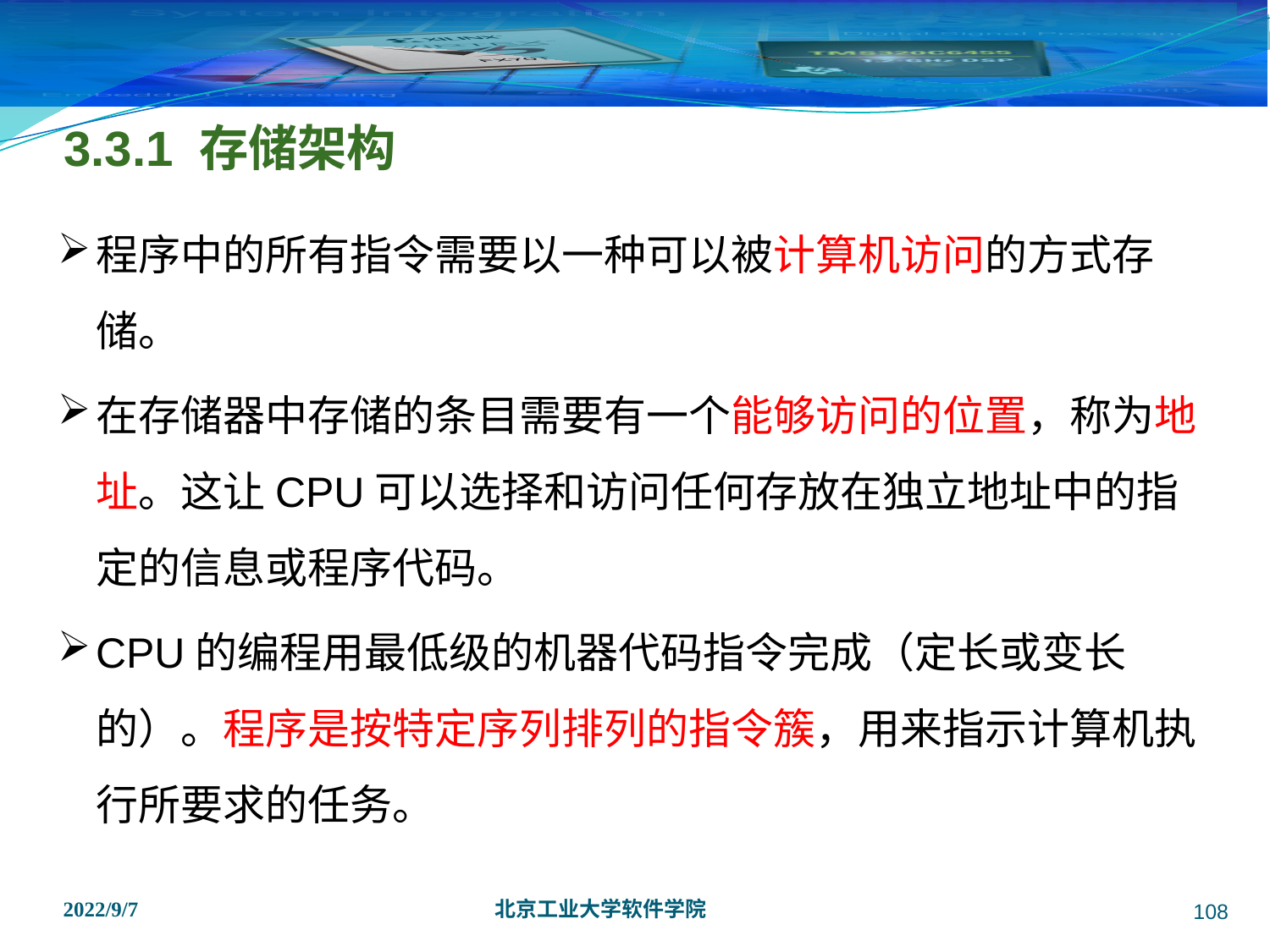

# 3.3.1 存储架构
程序中的所有指令需要以一种可以被计算机访问的方式存储。
在存储器中存储的条目需要有一个能够访问的位置，称为地址。这让CPU可以选择和访问任何存放在独立地址中的指定的信息或程序代码。
CPU的编程用最低级的机器代码指令完成（定长或变长的）。程序是按特定序列排列的指令簇，用来指示计算机执行所要求的任务。